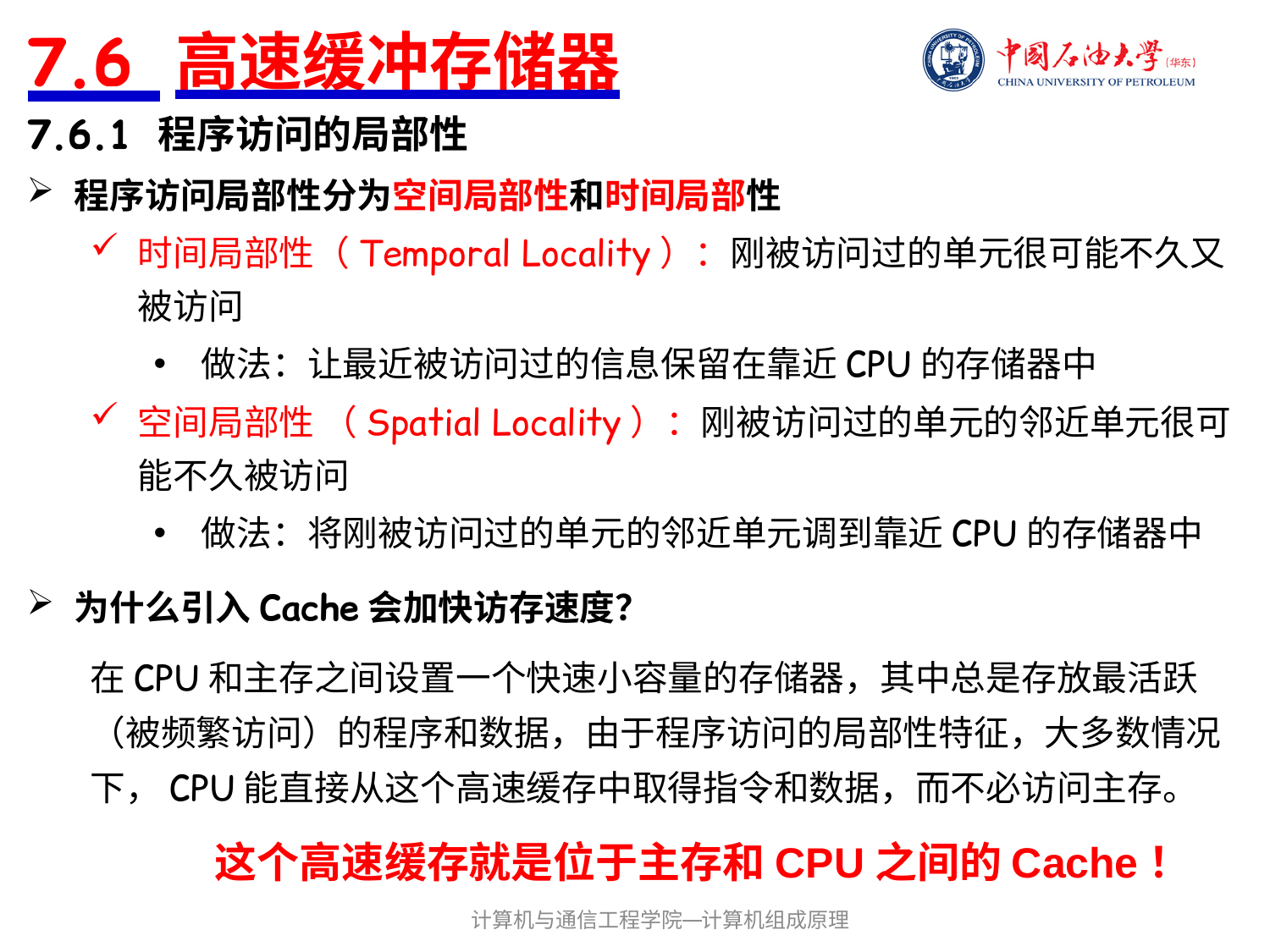

# 7.6 高速缓冲存储器
7.6.1 程序访问的局部性
程序访问局部性分为空间局部性和时间局部性
时间局部性（Temporal Locality）：刚被访问过的单元很可能不久又被访问
做法：让最近被访问过的信息保留在靠近CPU的存储器中
空间局部性 （Spatial Locality）：刚被访问过的单元的邻近单元很可能不久被访问
做法：将刚被访问过的单元的邻近单元调到靠近CPU的存储器中
为什么引入Cache会加快访存速度？
在CPU和主存之间设置一个快速小容量的存储器，其中总是存放最活跃（被频繁访问）的程序和数据，由于程序访问的局部性特征，大多数情况下，CPU能直接从这个高速缓存中取得指令和数据，而不必访问主存。
这个高速缓存就是位于主存和CPU之间的Cache！
计算机与通信工程学院—计算机组成原理
52